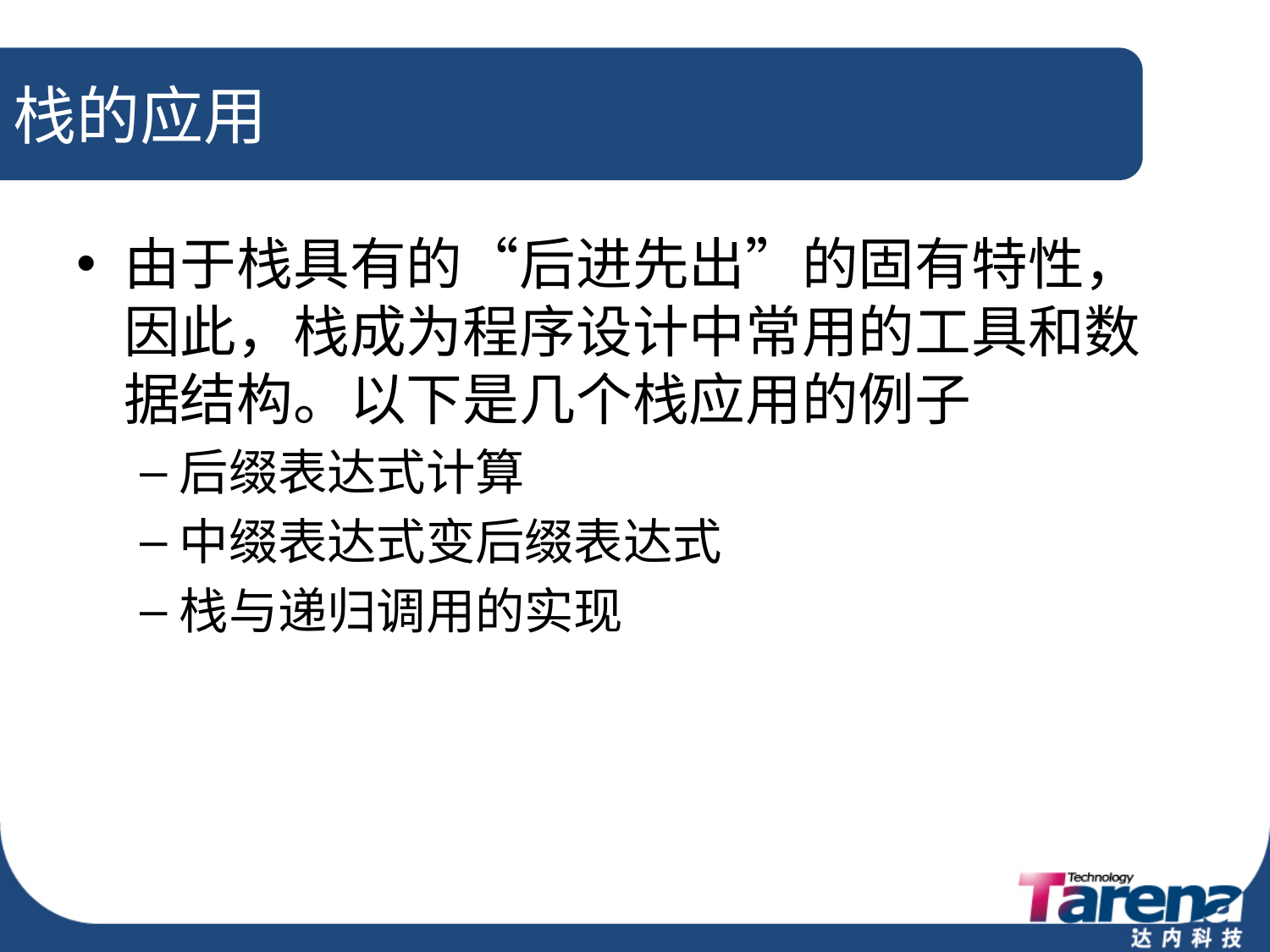

# 栈的应用
由于栈具有的“后进先出”的固有特性，因此，栈成为程序设计中常用的工具和数据结构。以下是几个栈应用的例子
后缀表达式计算
中缀表达式变后缀表达式
栈与递归调用的实现